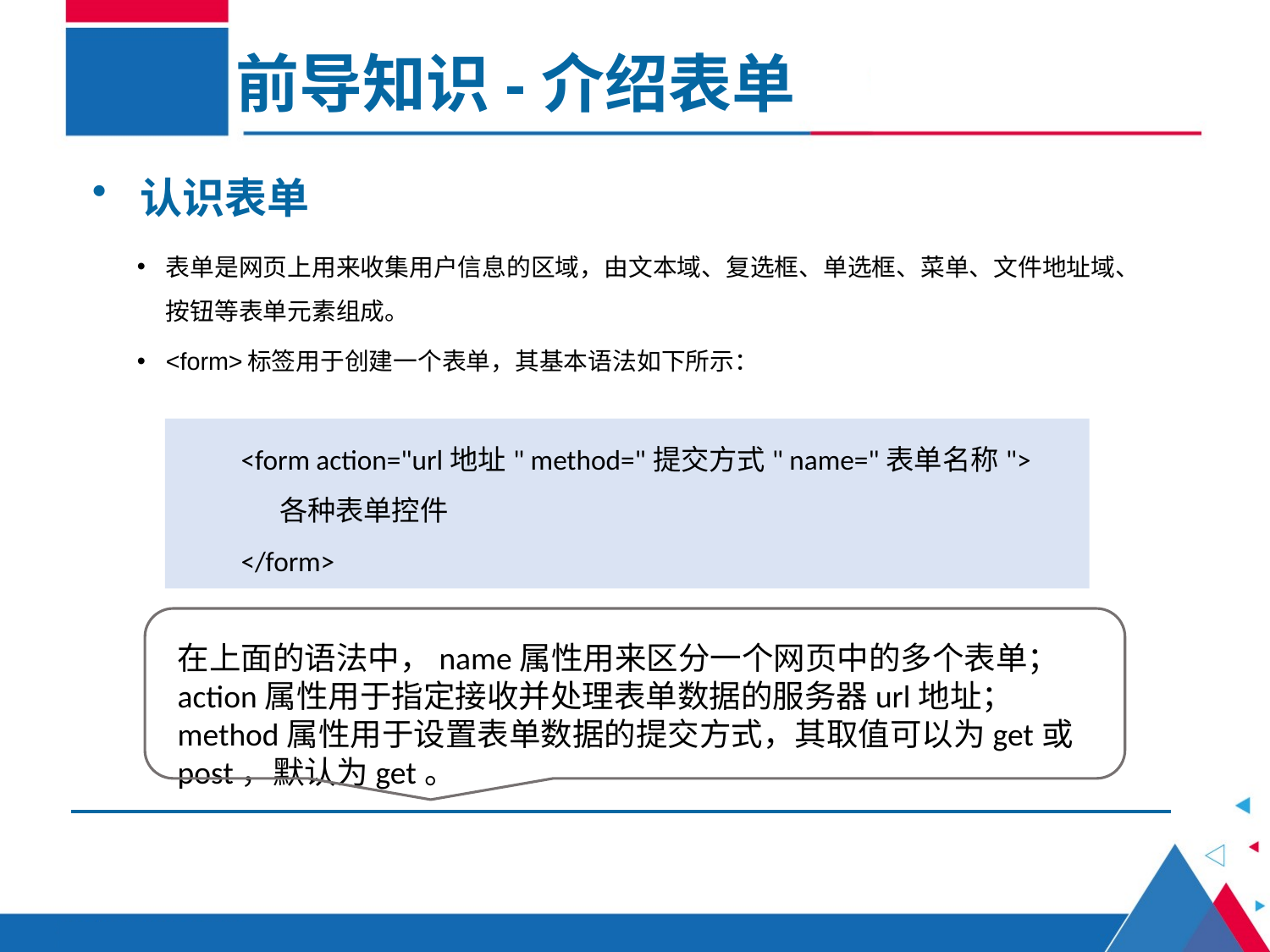

前导知识-介绍表单
认识表单
表单是网页上用来收集用户信息的区域，由文本域、复选框、单选框、菜单、文件地址域、按钮等表单元素组成。
<form>标签用于创建一个表单，其基本语法如下所示：

<form action="url地址" method="提交方式" name="表单名称">
     各种表单控件
</form>

在上面的语法中，name属性用来区分一个网页中的多个表单；action属性用于指定接收并处理表单数据的服务器url地址；method属性用于设置表单数据的提交方式，其取值可以为get或post，默认为get。